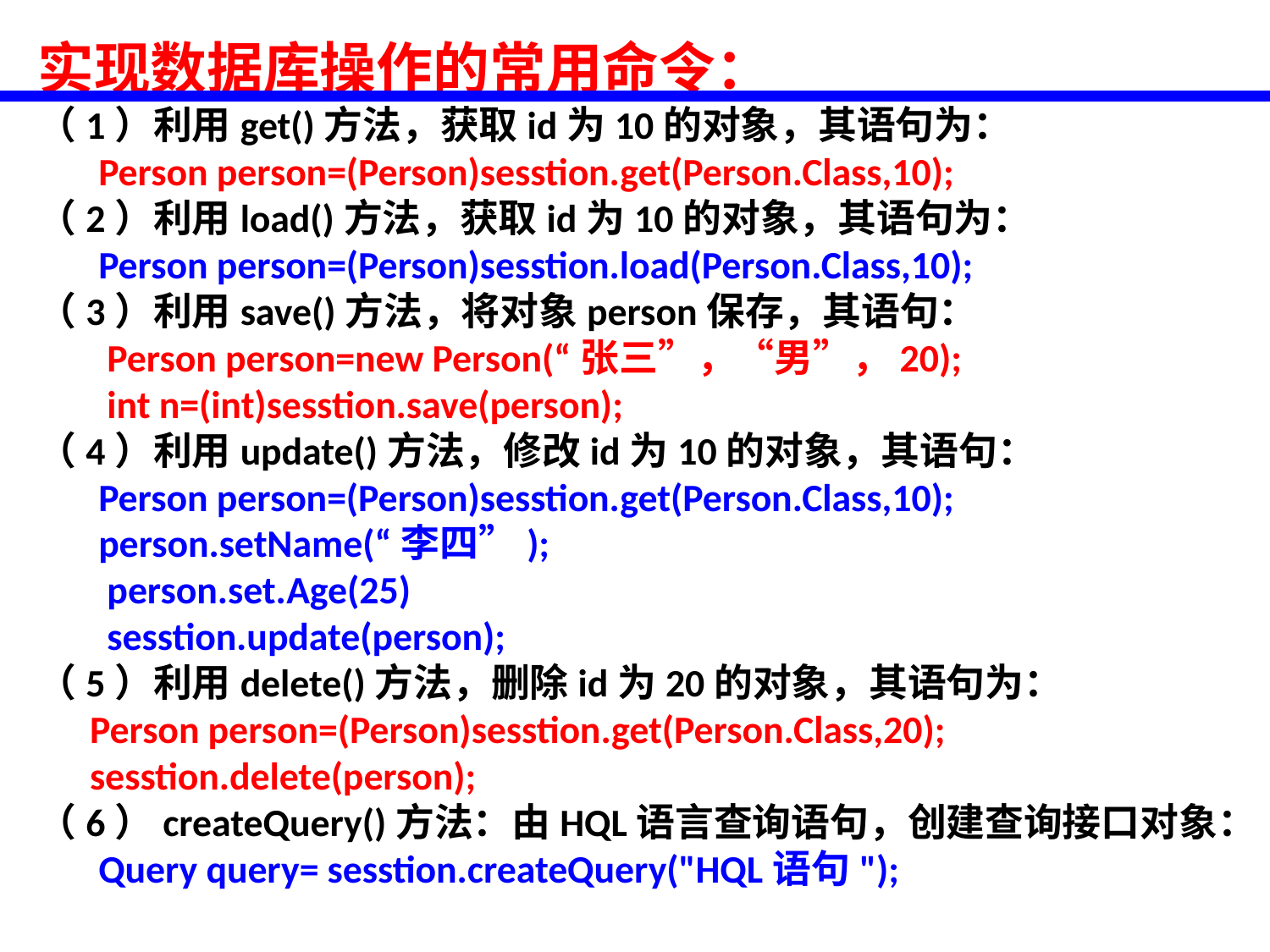

实现数据库操作的常用命令：
（1）利用get()方法，获取id为10的对象，其语句为：
       Person person=(Person)sesstion.get(Person.Class,10);
（2）利用load()方法，获取id为10的对象，其语句为：
       Person person=(Person)sesstion.load(Person.Class,10);
（3）利用save()方法，将对象person保存，其语句：
        Person person=new Person(“张三”，“男”，20);
        int n=(int)sesstion.save(person);
（4）利用update()方法，修改id为10的对象，其语句：
       Person person=(Person)sesstion.get(Person.Class,10);
       person.setName(“李四”);
        person.set.Age(25)
        sesstion.update(person);
（5）利用delete()方法，删除id为20的对象，其语句为：
      Person person=(Person)sesstion.get(Person.Class,20);
      sesstion.delete(person);
（6）createQuery()方法：由HQL语言查询语句，创建查询接口对象：
       Query query= sesstion.createQuery("HQL语句");